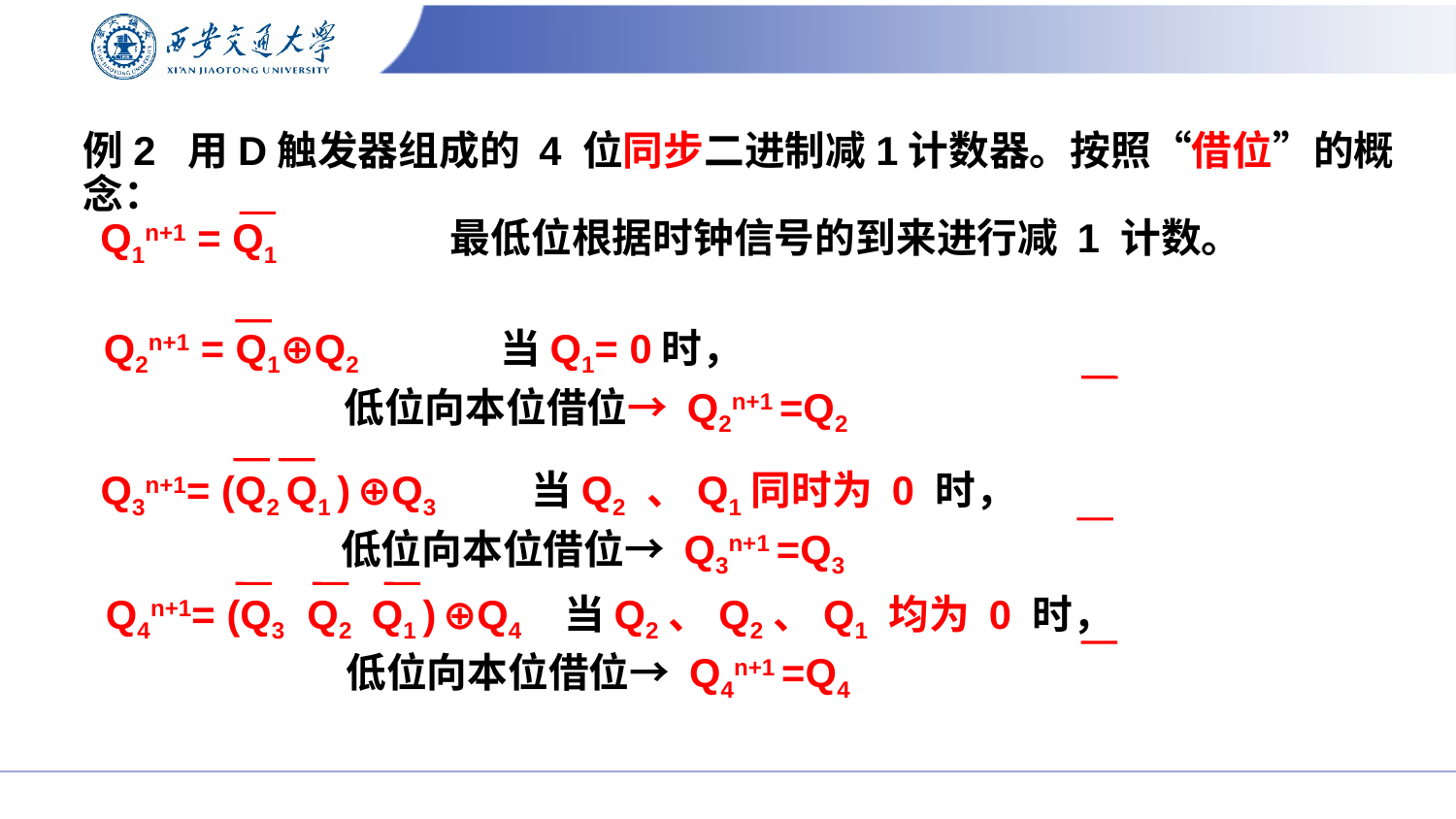

# 例2  用D触发器组成的 4 位同步二进制减1计数器。按照“借位”的概念：

 Q1n+1 = Q1                         最低位根据时钟信号的到来进行减 1 计数。

Q2n+1 = Q1⊕Q2                    当Q1= 0时，
                         低位向本位借位→ Q2n+1 =Q2

Q3n+1= (Q2 Q1 ) ⊕Q3             当Q2 、Q1同时为 0 时，
                         低位向本位借位→ Q3n+1 =Q3

Q4n+1= (Q3  Q2   Q1 ) ⊕Q4     当Q2、Q2、Q1 均为 0 时，
                         低位向本位借位→ Q4n+1 =Q4